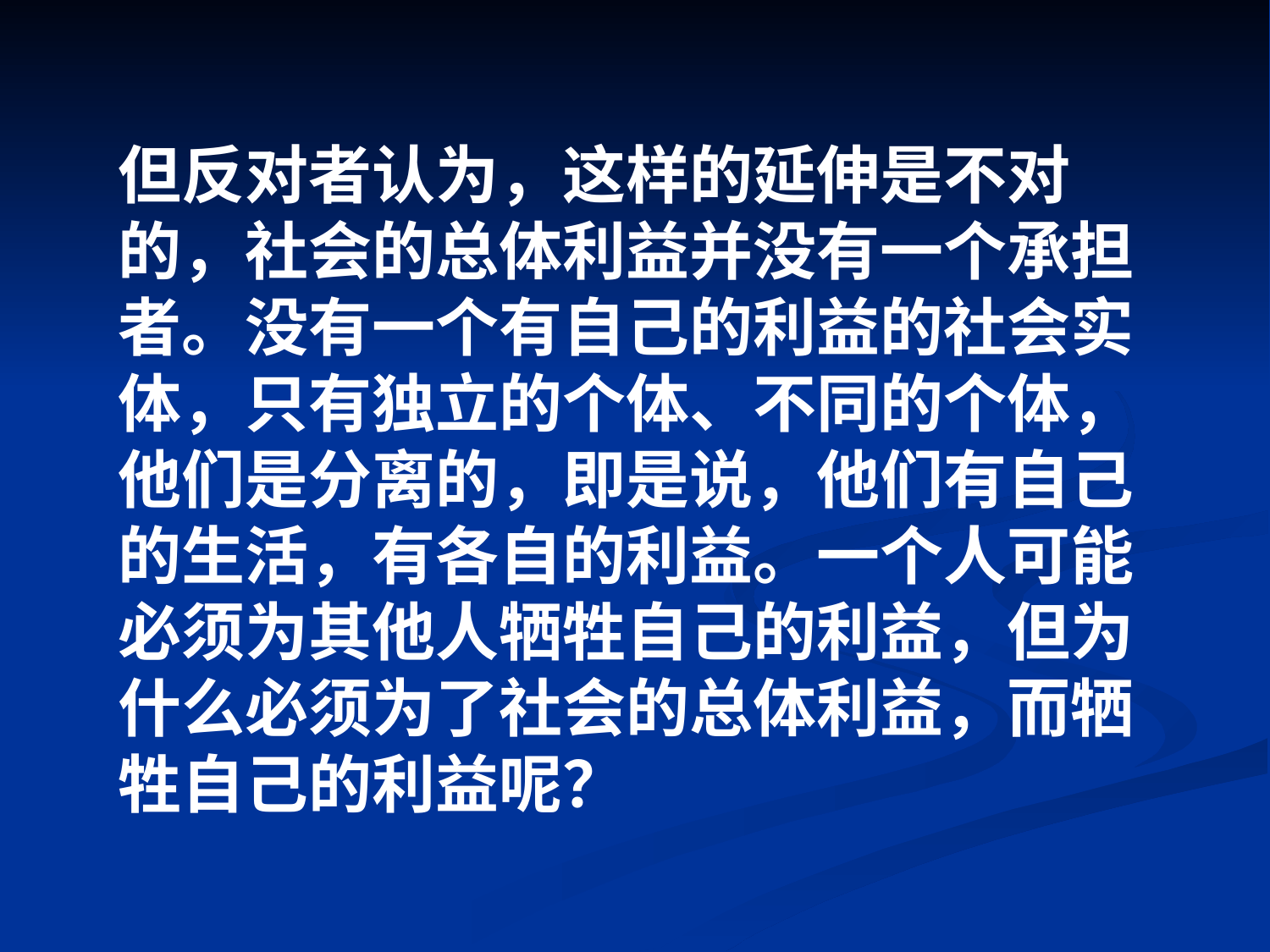

但反对者认为，这样的延伸是不对的，社会的总体利益并没有一个承担者。没有一个有自己的利益的社会实体，只有独立的个体、不同的个体，他们是分离的，即是说，他们有自己的生活，有各自的利益。一个人可能必须为其他人牺牲自己的利益，但为什么必须为了社会的总体利益，而牺牲自己的利益呢？